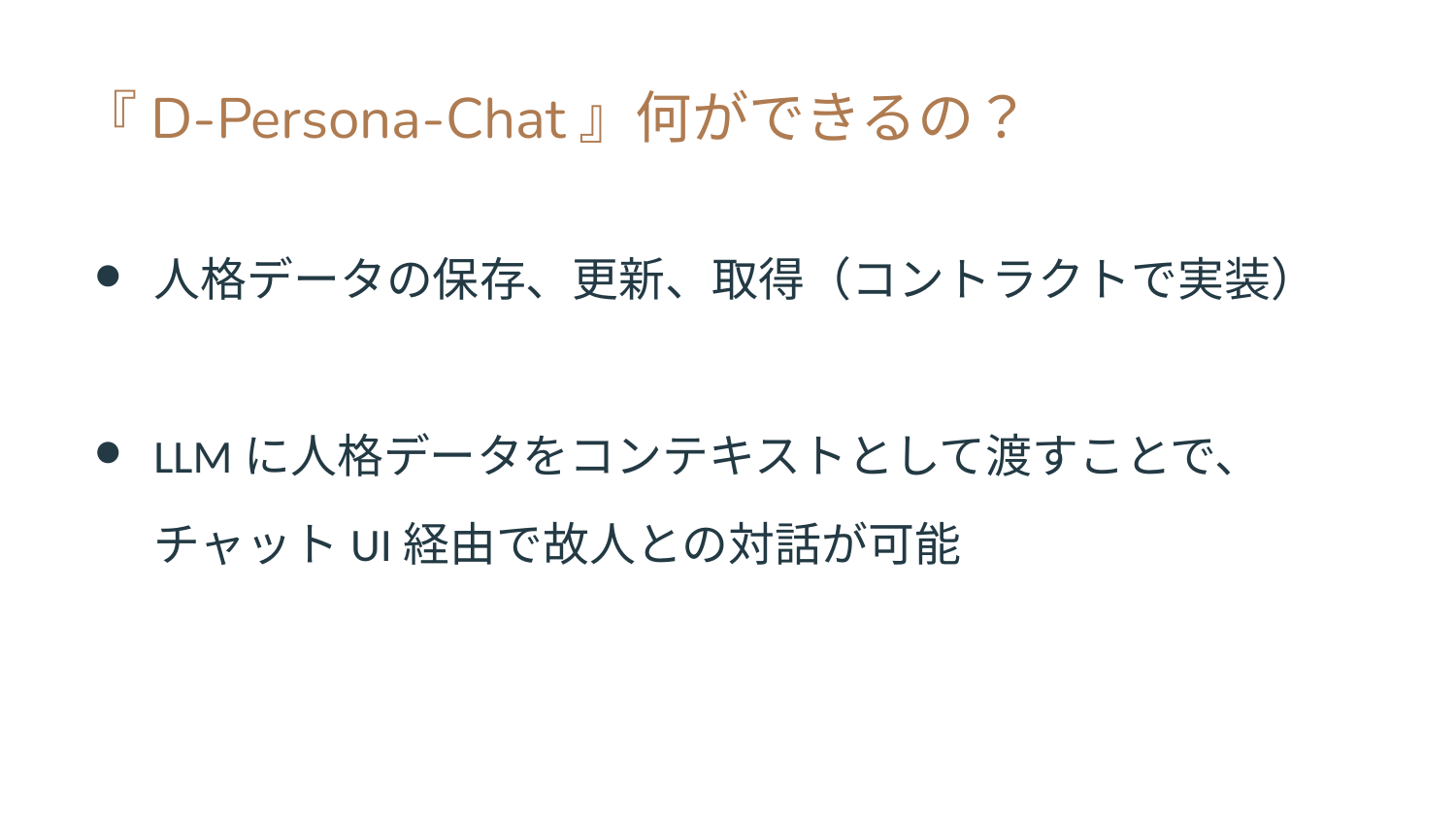

# 『D-Persona-Chat』何ができるの？
人格データの保存、更新、取得（コントラクトで実装）

LLMに人格データをコンテキストとして渡すことで、
チャットUI経由で故人との対話が可能